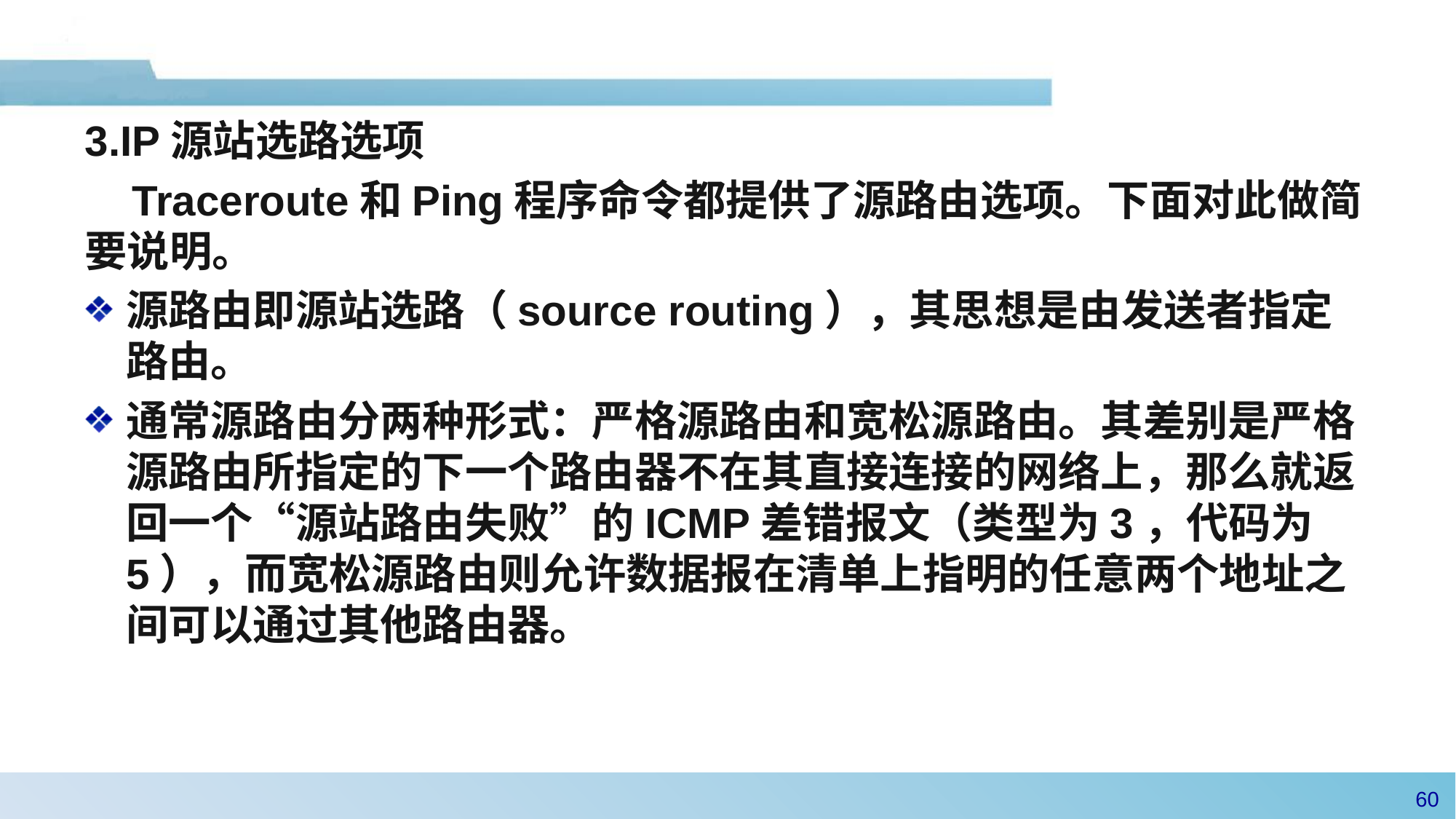

3.IP源站选路选项
    Traceroute和Ping程序命令都提供了源路由选项。下面对此做简要说明。
源路由即源站选路（source routing），其思想是由发送者指定路由。
通常源路由分两种形式：严格源路由和宽松源路由。其差别是严格源路由所指定的下一个路由器不在其直接连接的网络上，那么就返回一个“源站路由失败”的ICMP差错报文（类型为3，代码为5），而宽松源路由则允许数据报在清单上指明的任意两个地址之间可以通过其他路由器。
60